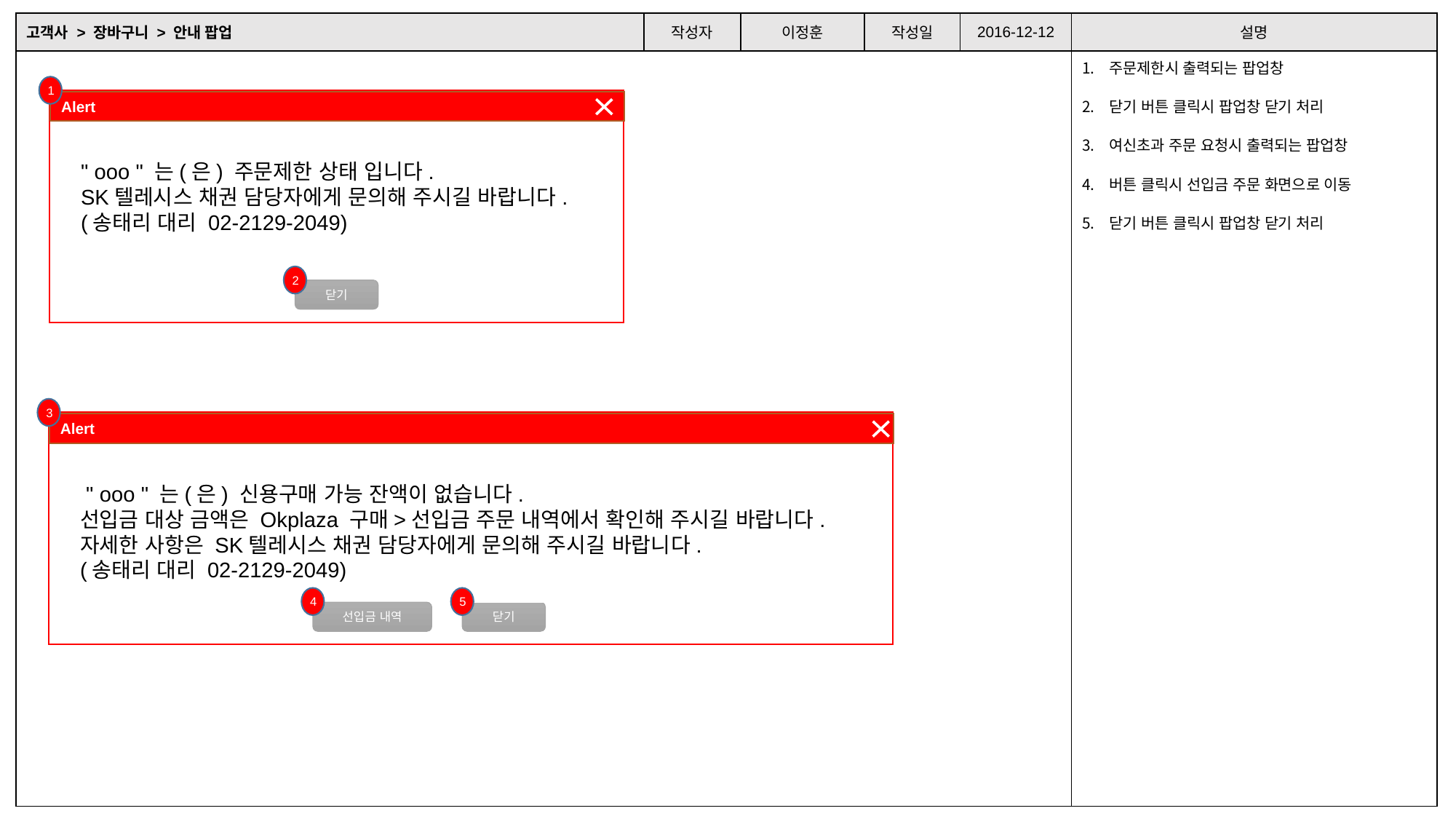

| 고객사 > 장바구니 > 안내 팝업 | 작성자 | 이정훈 | 작성일 | 2016-12-12 | 설명 |
| --- | --- | --- | --- | --- | --- |
|  |  |  |  |  | 주문제한시 출력되는 팝업창 닫기 버튼 클릭시 팝업창 닫기 처리 여신초과 주문 요청시 출력되는 팝업창 버튼 클릭시 선입금 주문 화면으로 이동 닫기 버튼 클릭시 팝업창 닫기 처리 |
1

Alert

" ooo " 는(은) 주문제한 상태 입니다.
SK텔레시스 채권 담당자에게 문의해 주시길 바랍니다.
(송태리 대리 02-2129-2049)
2
닫기
3

Alert

 " ooo " 는(은) 신용구매 가능 잔액이 없습니다.
선입금 대상 금액은 Okplaza 구매>선입금 주문 내역에서 확인해 주시길 바랍니다.
자세한 사항은 SK텔레시스 채권 담당자에게 문의해 주시길 바랍니다.
(송태리 대리 02-2129-2049)
4
5
선입금 내역
닫기